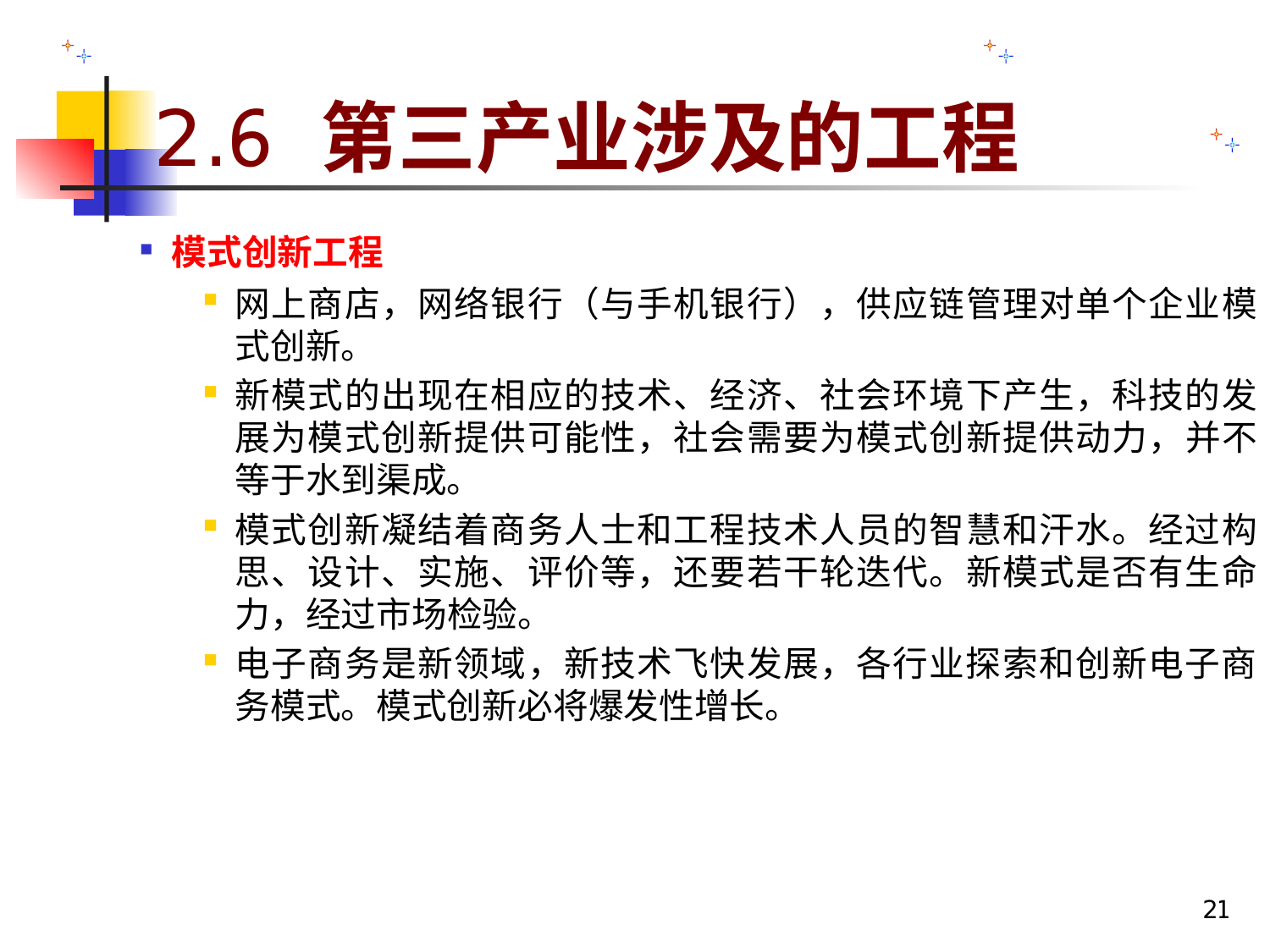

# 2.6 第三产业涉及的工程
模式创新工程
网上商店，网络银行（与手机银行），供应链管理对单个企业模式创新。
新模式的出现在相应的技术、经济、社会环境下产生，科技的发展为模式创新提供可能性，社会需要为模式创新提供动力，并不等于水到渠成。
模式创新凝结着商务人士和工程技术人员的智慧和汗水。经过构思、设计、实施、评价等，还要若干轮迭代。新模式是否有生命力，经过市场检验。
电子商务是新领域，新技术飞快发展，各行业探索和创新电子商务模式。模式创新必将爆发性增长。

21